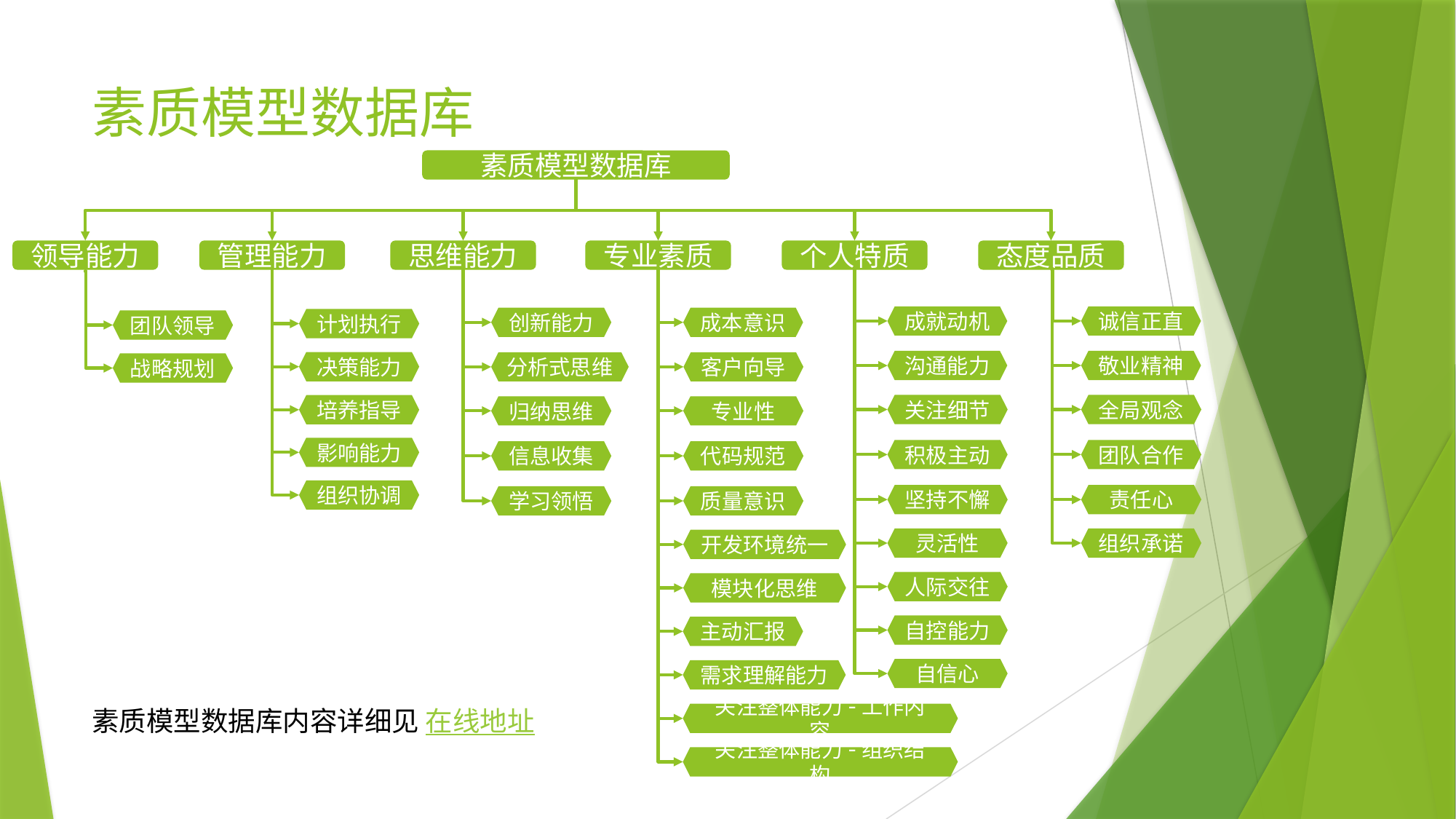

# 素质模型数据库
素质模型数据库
态度品质
领导能力
管理能力
思维能力
专业素质
个人特质
成就动机
诚信正直
创新能力
成本意识
计划执行
团队领导
沟通能力
敬业精神
决策能力
分析式思维
客户向导
战略规划
关注细节
全局观念
培养指导
归纳思维
专业性
影响能力
积极主动
团队合作
信息收集
代码规范
组织协调
坚持不懈
责任心
学习领悟
质量意识
灵活性
组织承诺
开发环境统一
人际交往
模块化思维
自控能力
主动汇报
自信心
需求理解能力
素质模型数据库内容详细见 在线地址
关注整体能力-工作内容
关注整体能力-组织结构